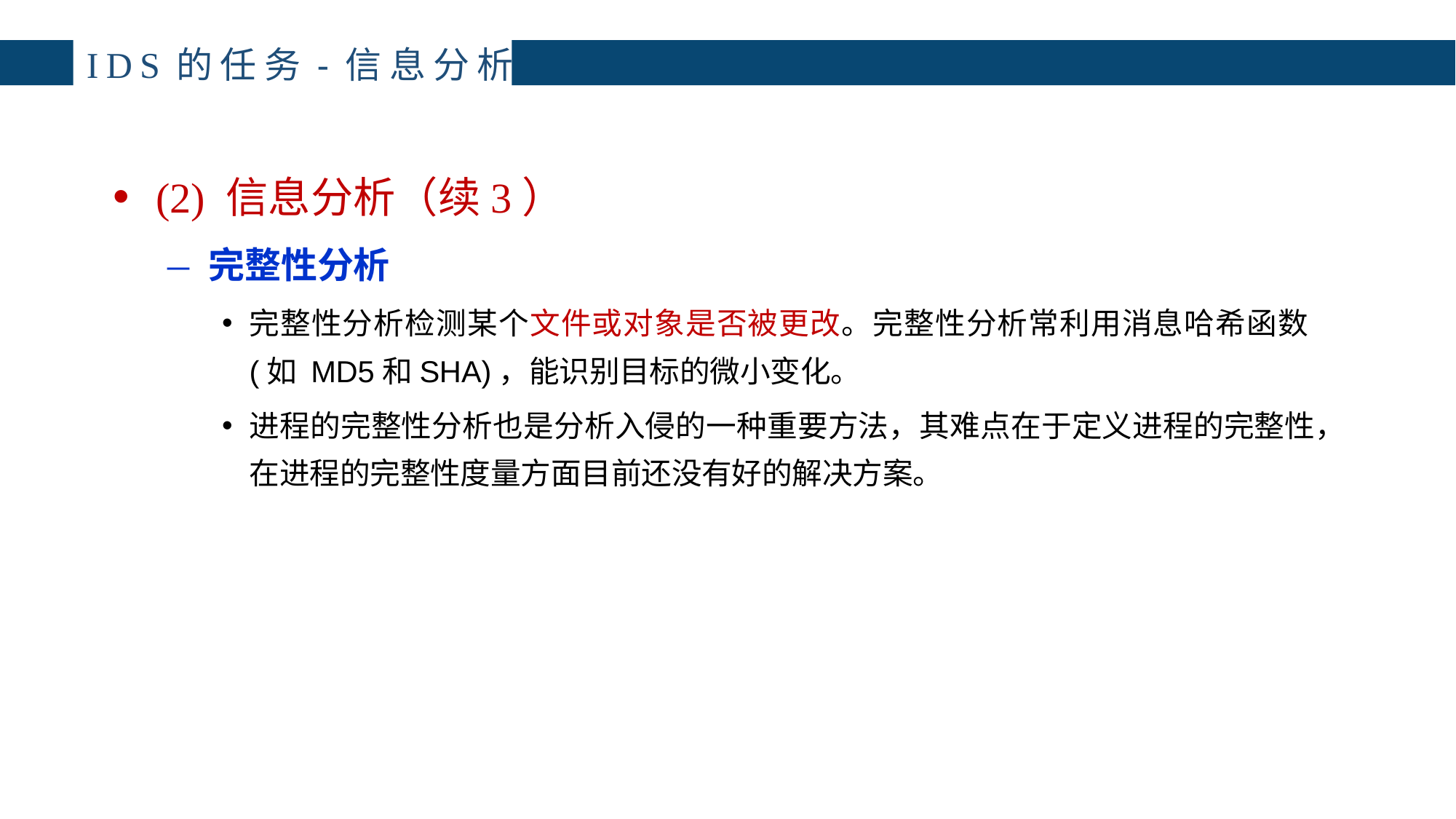

# IDS的任务-信息分析
(2) 信息分析（续3）
完整性分析
完整性分析检测某个文件或对象是否被更改。完整性分析常利用消息哈希函数(如 MD5和SHA)，能识别目标的微小变化。
进程的完整性分析也是分析入侵的一种重要方法，其难点在于定义进程的完整性，在进程的完整性度量方面目前还没有好的解决方案。